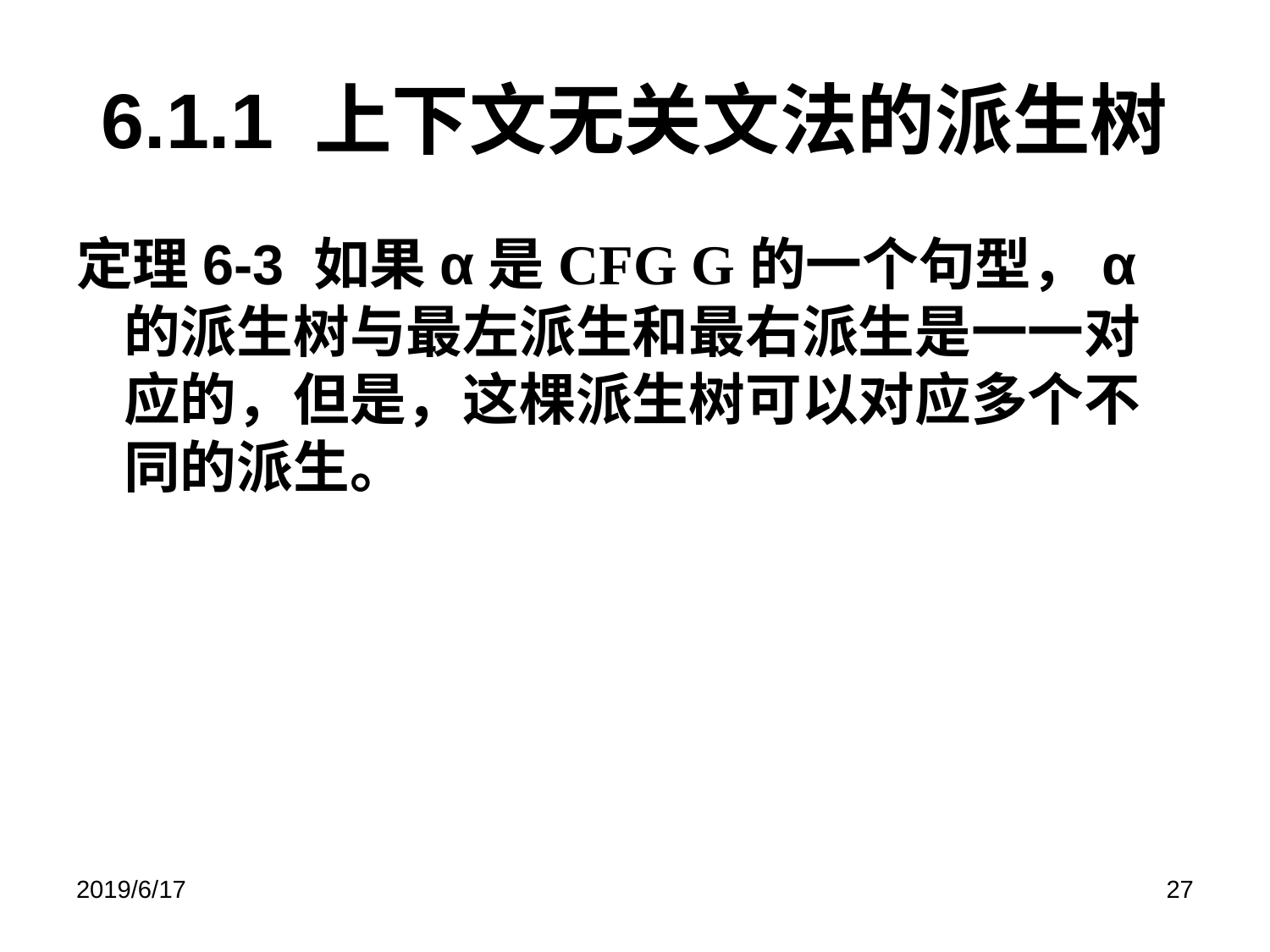

# 6.1.1 上下文无关文法的派生树
定理6-3 如果α是CFG G的一个句型，α的派生树与最左派生和最右派生是一一对应的，但是，这棵派生树可以对应多个不同的派生。
2019/6/17
27